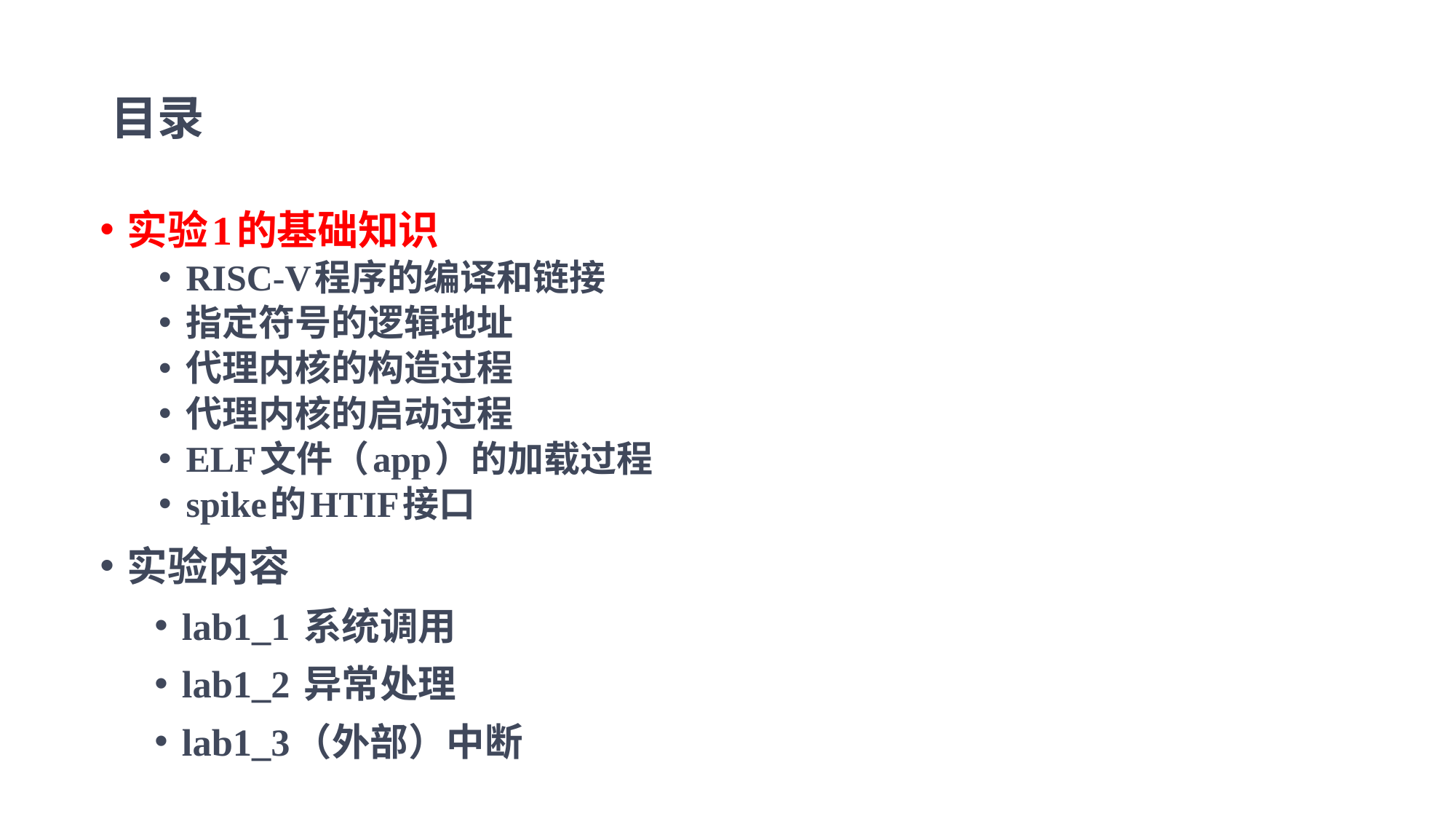

# 目录
实验1的基础知识
RISC-V程序的编译和链接
指定符号的逻辑地址
代理内核的构造过程
代理内核的启动过程
ELF文件（app）的加载过程
spike的HTIF接口
实验内容
lab1_1 系统调用
lab1_2 异常处理
lab1_3（外部）中断